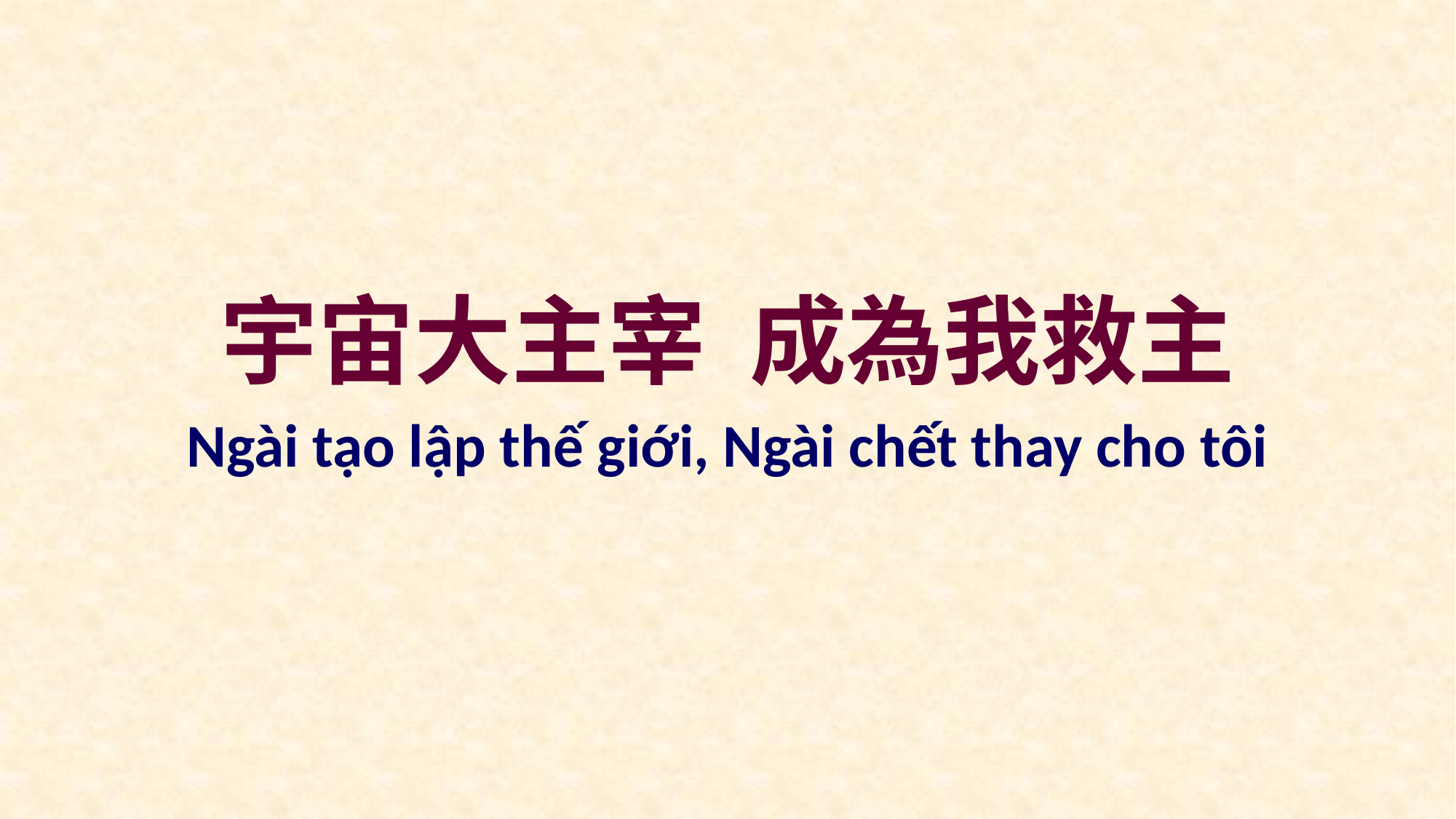

宇宙大主宰  成為我救主
Ngài tạo lập thế giới, Ngài chết thay cho tôi